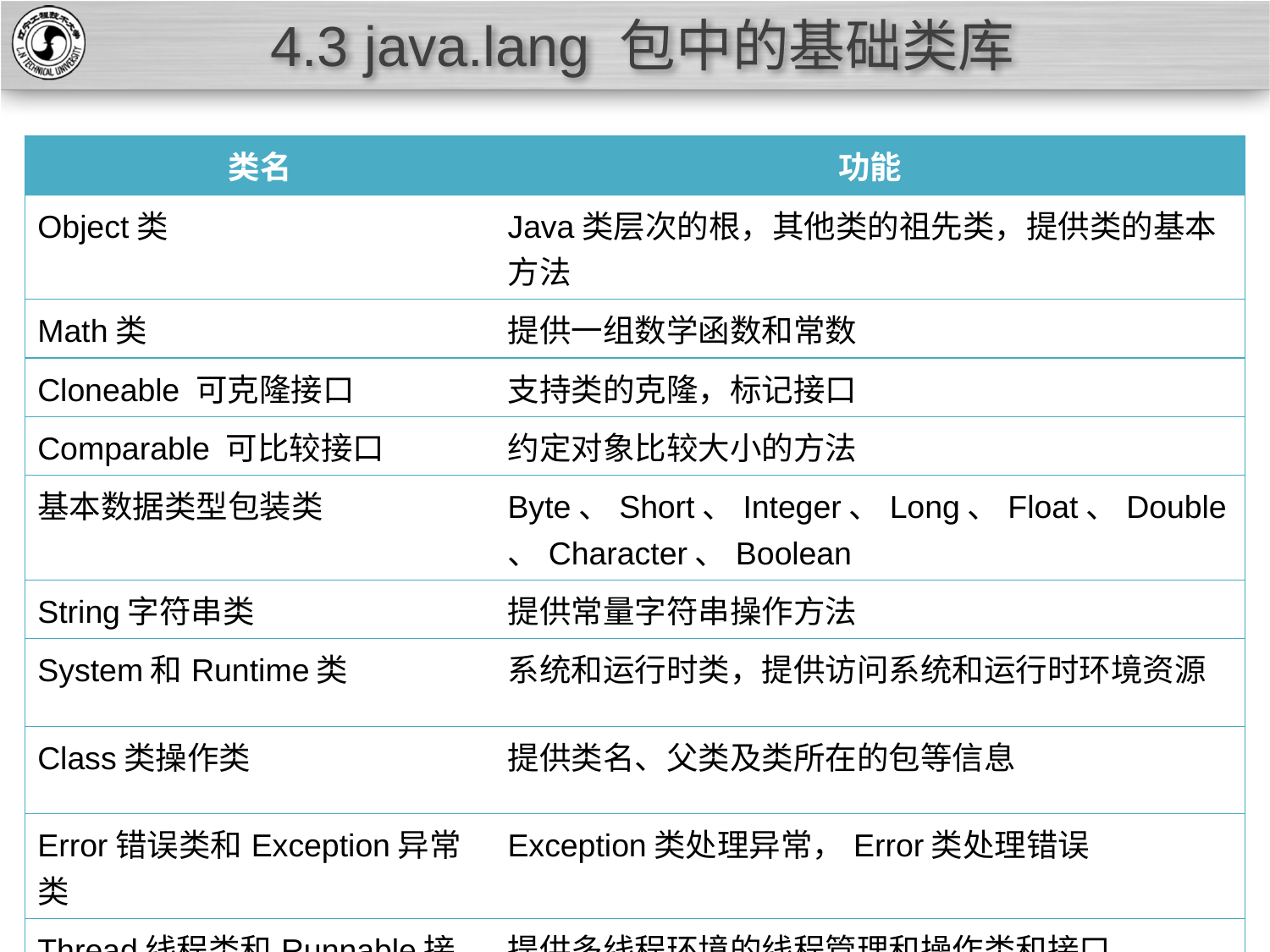

# 4.3 java.lang 包中的基础类库
| 类名 | 功能 |
| --- | --- |
| Object类 | Java类层次的根，其他类的祖先类，提供类的基本方法 |
| Math类 | 提供一组数学函数和常数 |
| Cloneable 可克隆接口 | 支持类的克隆，标记接口 |
| Comparable 可比较接口 | 约定对象比较大小的方法 |
| 基本数据类型包装类 | Byte、Short、Integer、Long、Float、Double、Character、Boolean |
| String字符串类 | 提供常量字符串操作方法 |
| System和Runtime类 | 系统和运行时类，提供访问系统和运行时环境资源 |
| Class类操作类 | 提供类名、父类及类所在的包等信息 |
| Error错误类和Exception异常类 | Exception类处理异常，Error类处理错误 |
| Thread线程类和Runnable接口 | 提供多线程环境的线程管理和操作类和接口 |